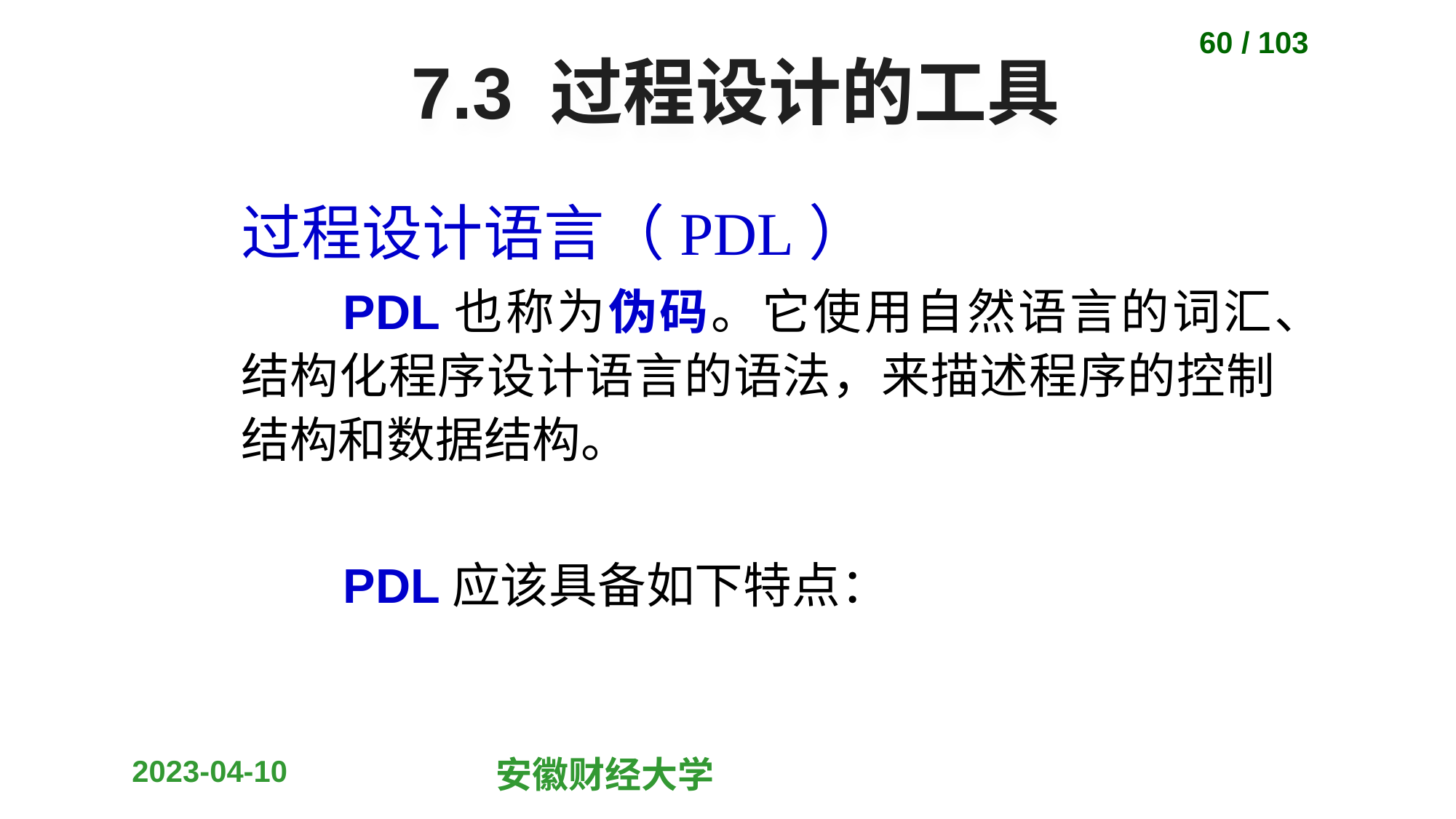

60 / 103
# 7.3 过程设计的工具
过程设计语言（PDL）
PDL也称为伪码。它使用自然语言的词汇、结构化程序设计语言的语法，来描述程序的控制结构和数据结构。
PDL应该具备如下特点：
2023-04-10
安徽财经大学